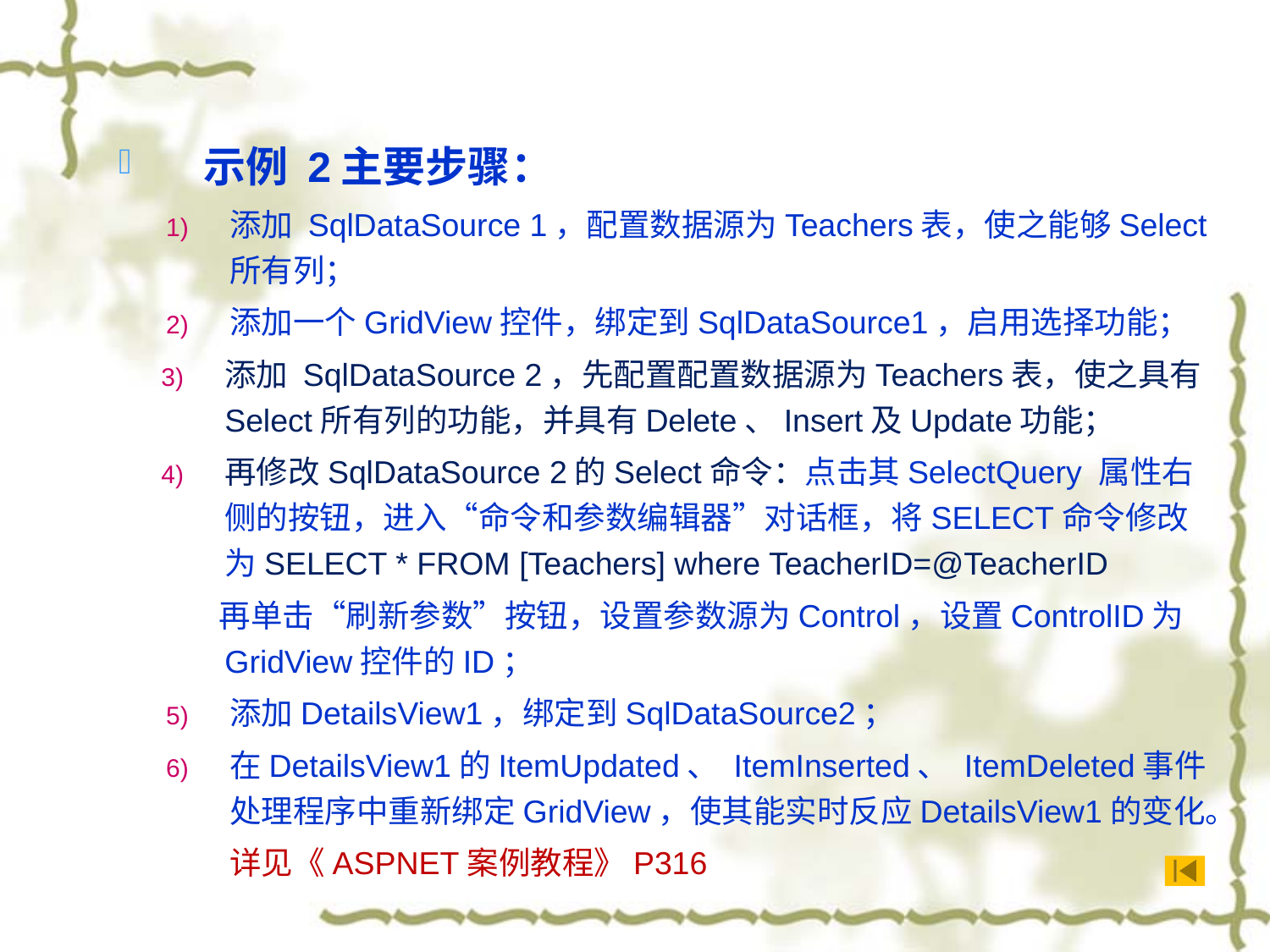

示例 2主要步骤：
添加 SqlDataSource 1，配置数据源为Teachers表，使之能够Select所有列；
添加一个GridView控件，绑定到SqlDataSource1，启用选择功能；
添加 SqlDataSource 2，先配置配置数据源为Teachers表，使之具有Select所有列的功能，并具有Delete、Insert及Update功能；
再修改SqlDataSource 2的Select命令：点击其SelectQuery 属性右侧的按钮，进入“命令和参数编辑器”对话框，将SELECT命令修改为SELECT * FROM [Teachers] where TeacherID=@TeacherID
       再单击“刷新参数”按钮，设置参数源为Control，设置ControlID为GridView控件的ID；
添加DetailsView1，绑定到SqlDataSource2；
在DetailsView1的ItemUpdated、 ItemInserted、 ItemDeleted事件处理程序中重新绑定GridView，使其能实时反应DetailsView1的变化。
详见《ASPNET案例教程》P316